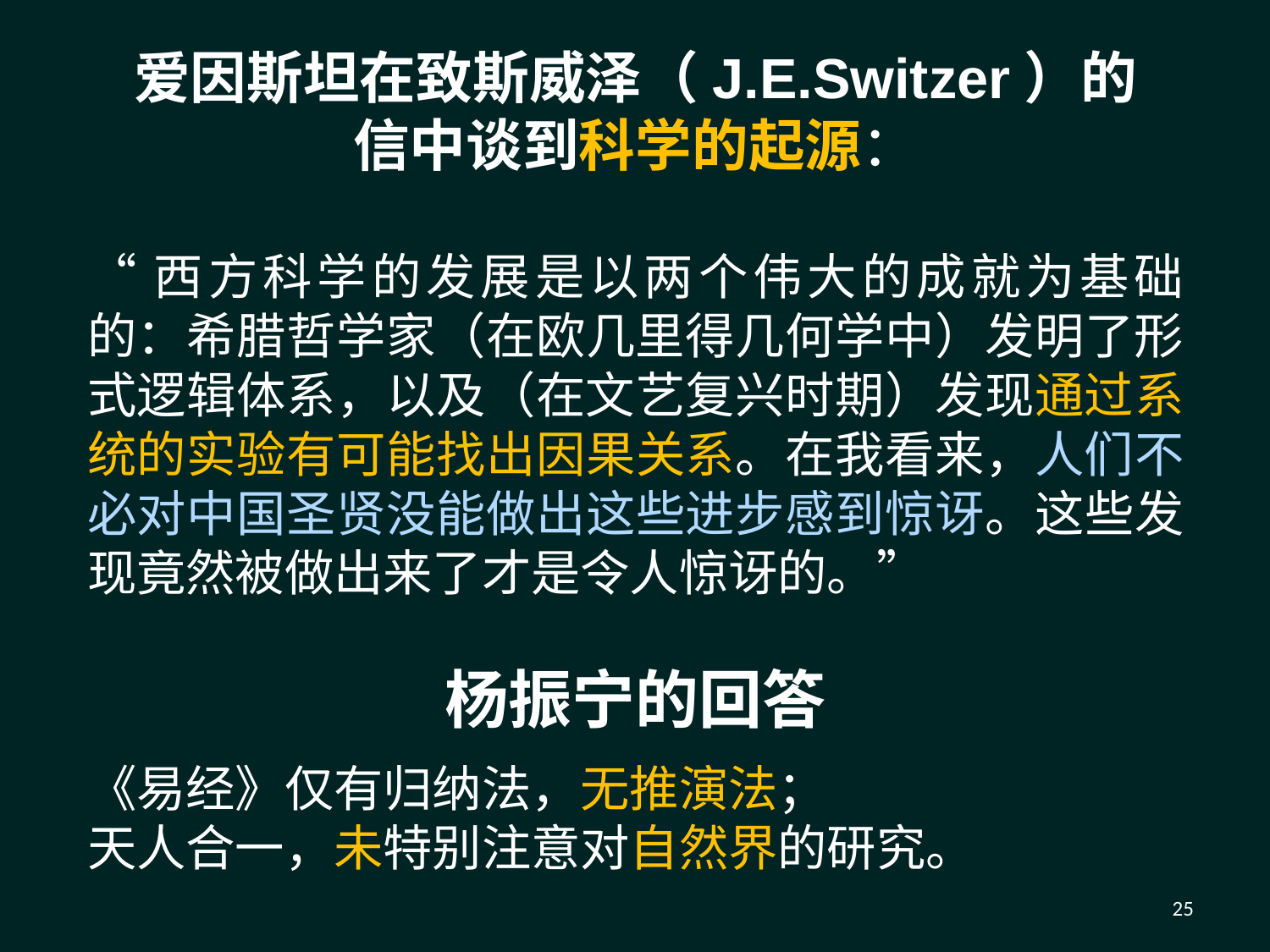

爱因斯坦在致斯威泽（J.E.Switzer）的
信中谈到科学的起源：

“西方科学的发展是以两个伟大的成就为基础的：希腊哲学家（在欧几里得几何学中）发明了形式逻辑体系，以及（在文艺复兴时期）发现通过系统的实验有可能找出因果关系。在我看来，人们不必对中国圣贤没能做出这些进步感到惊讶。这些发现竟然被做出来了才是令人惊讶的。”

杨振宁的回答
《易经》仅有归纳法，无推演法；
天人合一，未特别注意对自然界的研究。
25